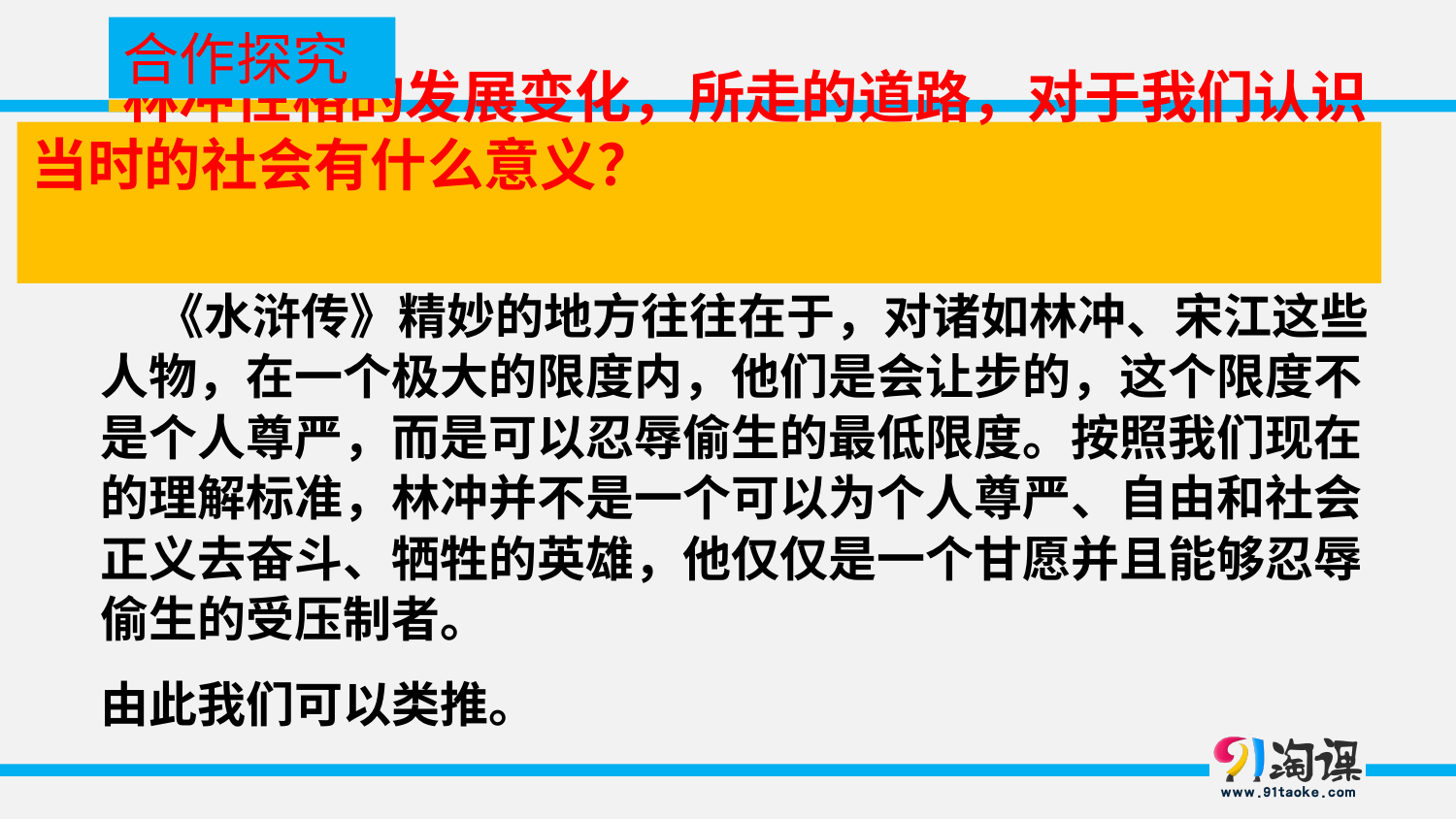

合作探究
      林冲性格的发展变化，所走的道路，对于我们认识当时的社会有什么意义？

    《水浒传》精妙的地方往往在于，对诸如林冲、宋江这些人物，在一个极大的限度内，他们是会让步的，这个限度不是个人尊严，而是可以忍辱偷生的最低限度。按照我们现在的理解标准，林冲并不是一个可以为个人尊严、自由和社会正义去奋斗、牺牲的英雄，他仅仅是一个甘愿并且能够忍辱偷生的受压制者。
由此我们可以类推。